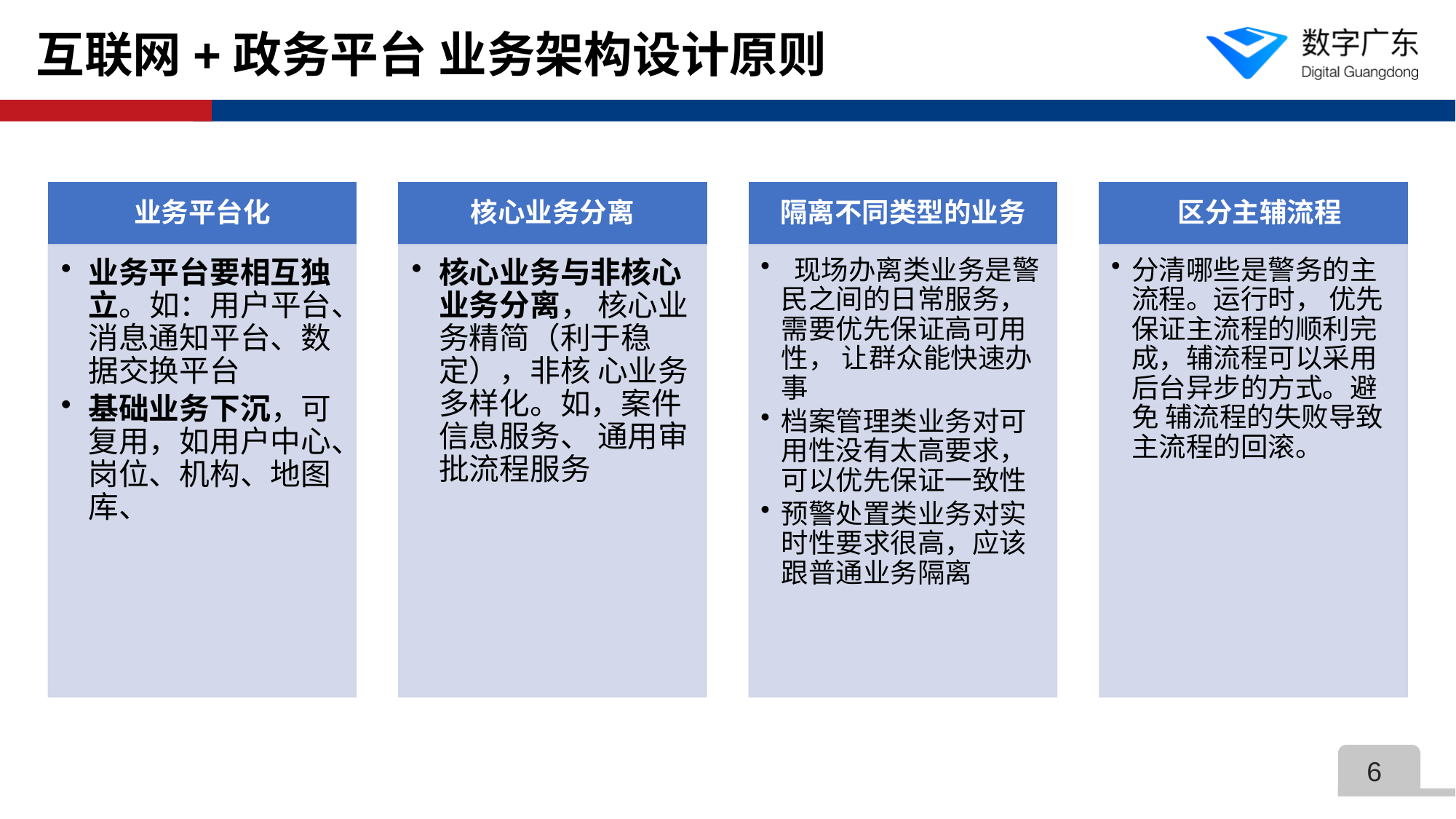

互联网+政务平台 业务架构设计原则
业务平台化
业务平台要相互独立。如：用户平台、消息通知平台、数据交换平台
基础业务下沉，可复用，如用户中心、岗位、机构、地图库、
核心业务分离
核心业务与非核心业务分离， 核心业务精简（利于稳定），非核 心业务多样化。如，案件信息服务、 通用审批流程服务
隔离不同类型的业务
 现场办离类业务是警民之间的日常服务，需要优先保证高可用性， 让群众能快速办事
档案管理类业务对可用性没有太高要求，可以优先保证一致性
预警处置类业务对实时性要求很高，应该 跟普通业务隔离

 区分主辅流程
分清哪些是警务的主流程。运行时， 优先保证主流程的顺利完成，辅流程可以采用后台异步的方式。避免 辅流程的失败导致主流程的回滚。